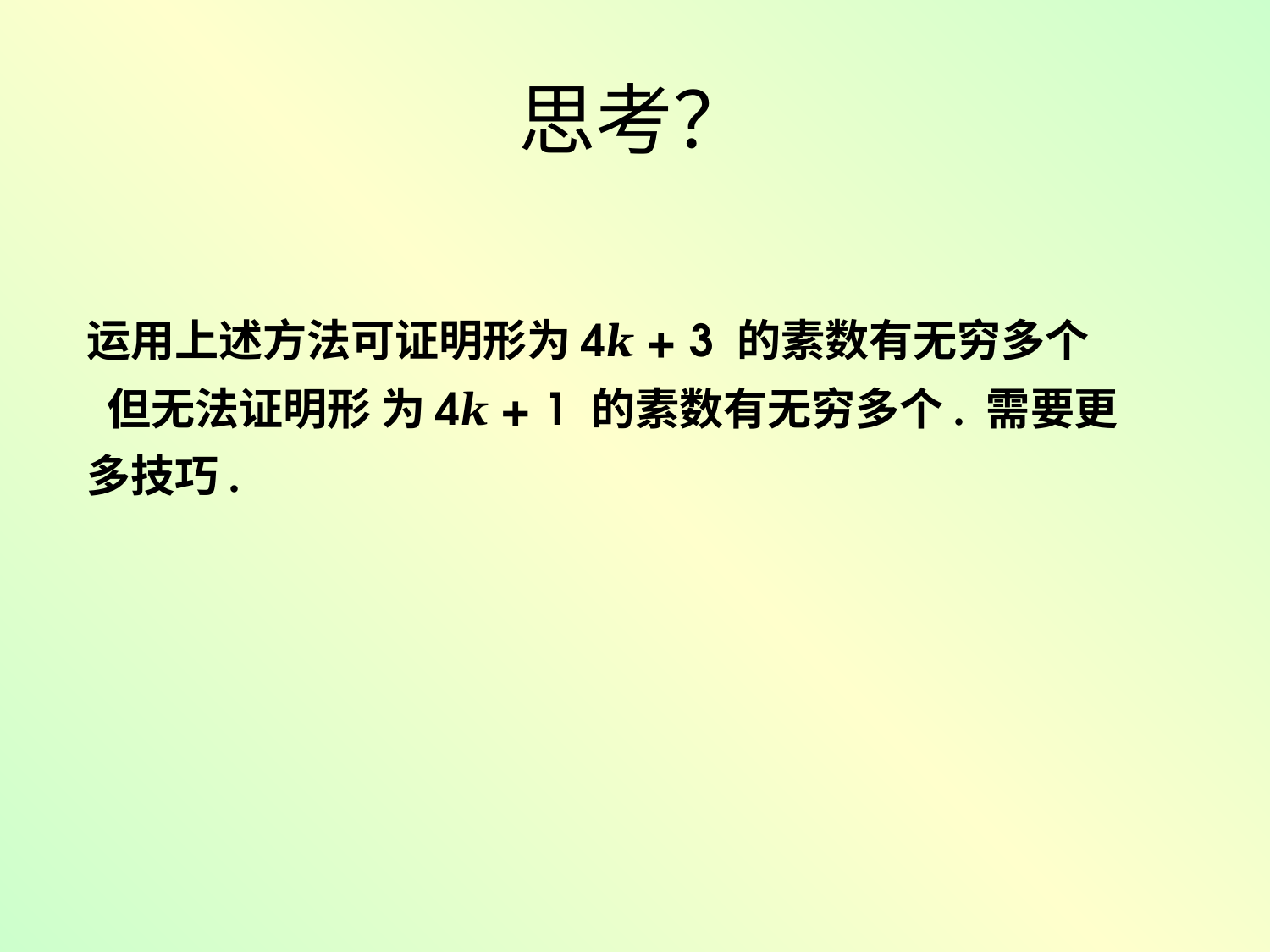

# 思考？
运用上述方法可证明形为4k + 3 的素数有无穷多个
 但无法证明形 为4k + 1 的素数有无穷多个. 需要更多技巧.